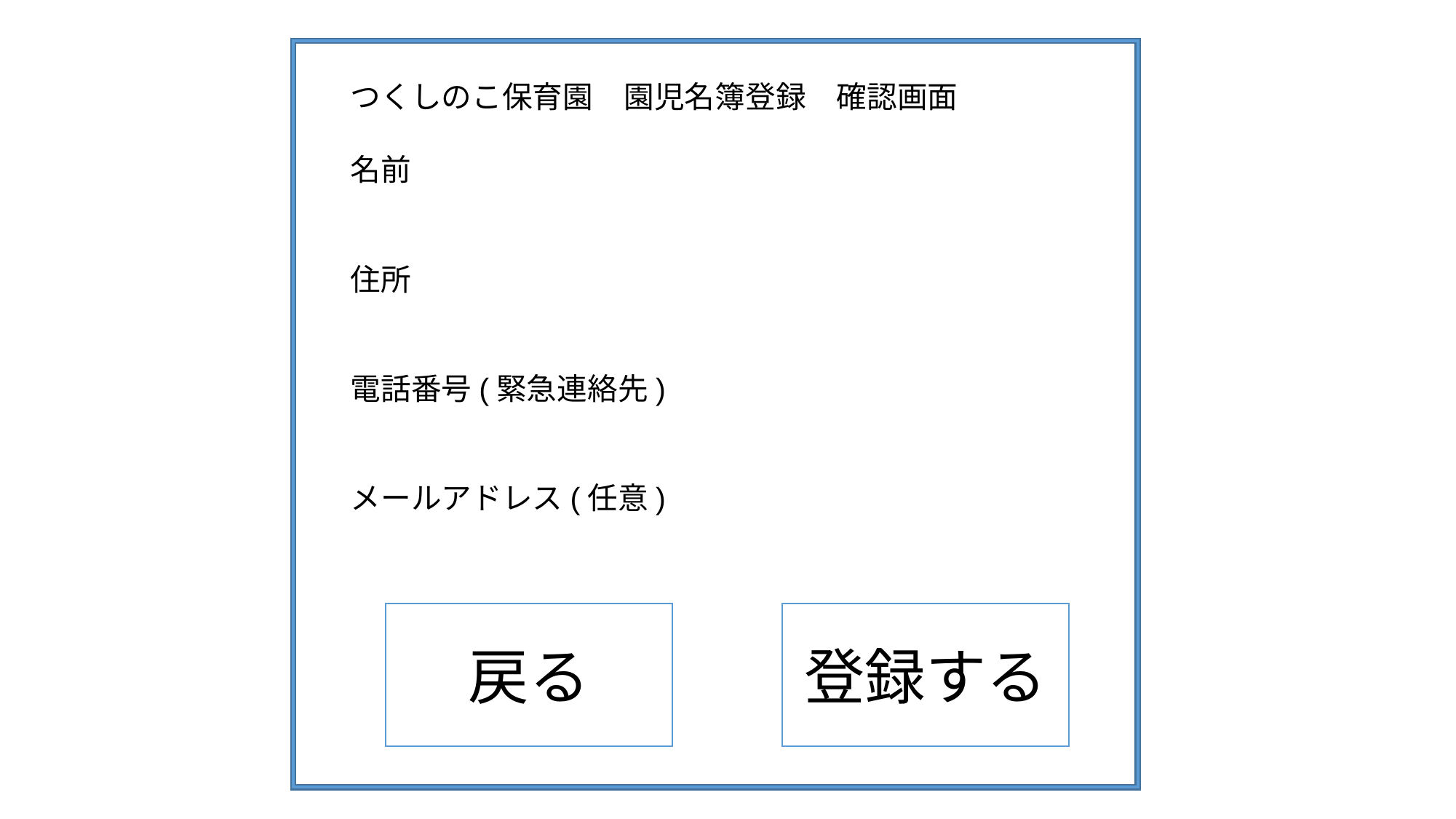

つくしのこ保育園　園児名簿登録　確認画面

名前

住所

電話番号(緊急連絡先)

メールアドレス(任意)

戻る
登録する